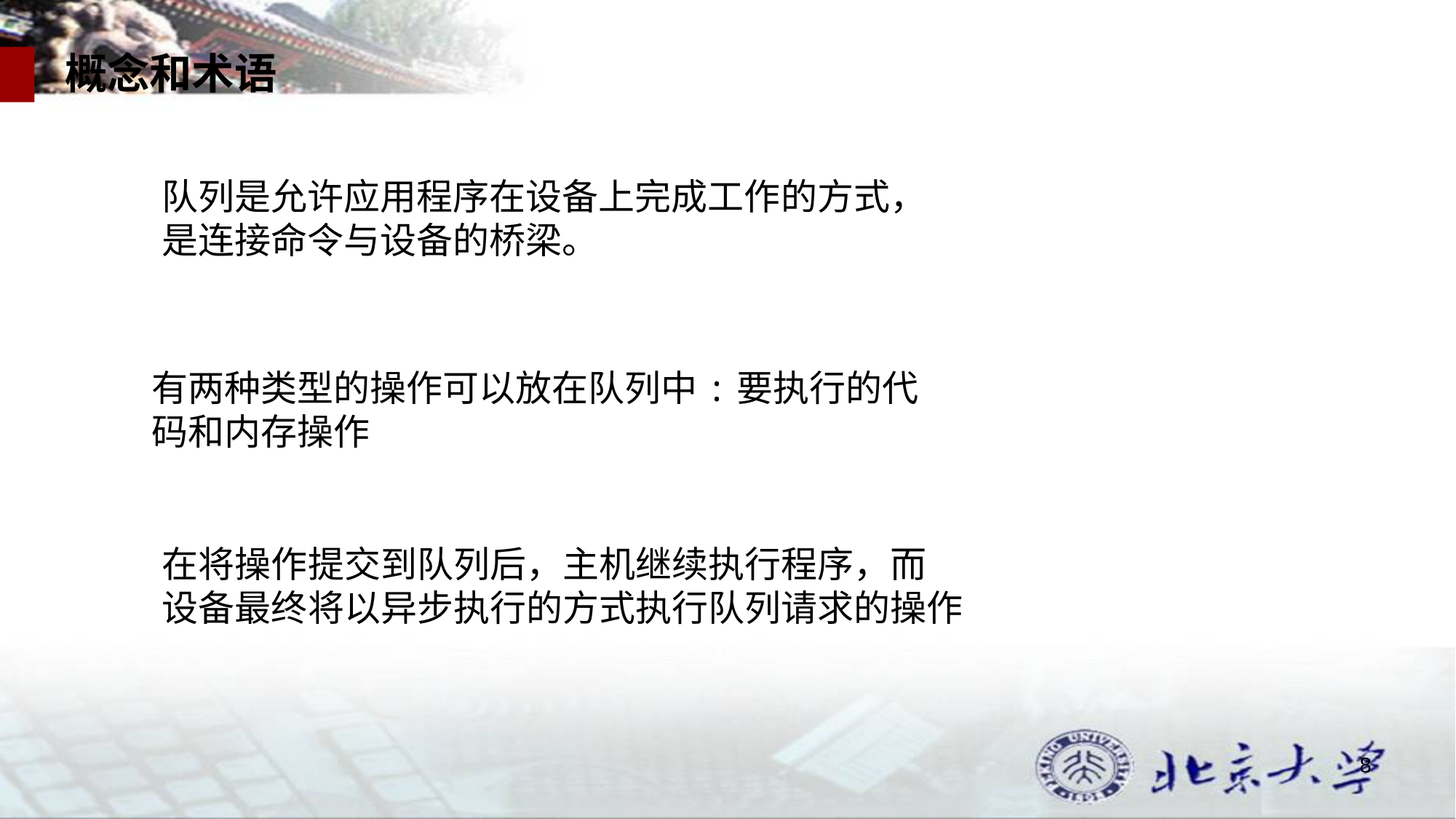

概念和术语

队列是允许应用程序在设备上完成工作的方式，
是连接命令与设备的桥梁。
有两种类型的操作可以放在队列中:要执行的代
码和内存操作
在将操作提交到队列后，主机继续执行程序，而
设备最终将以异步执行的方式执行队列请求的操作
8